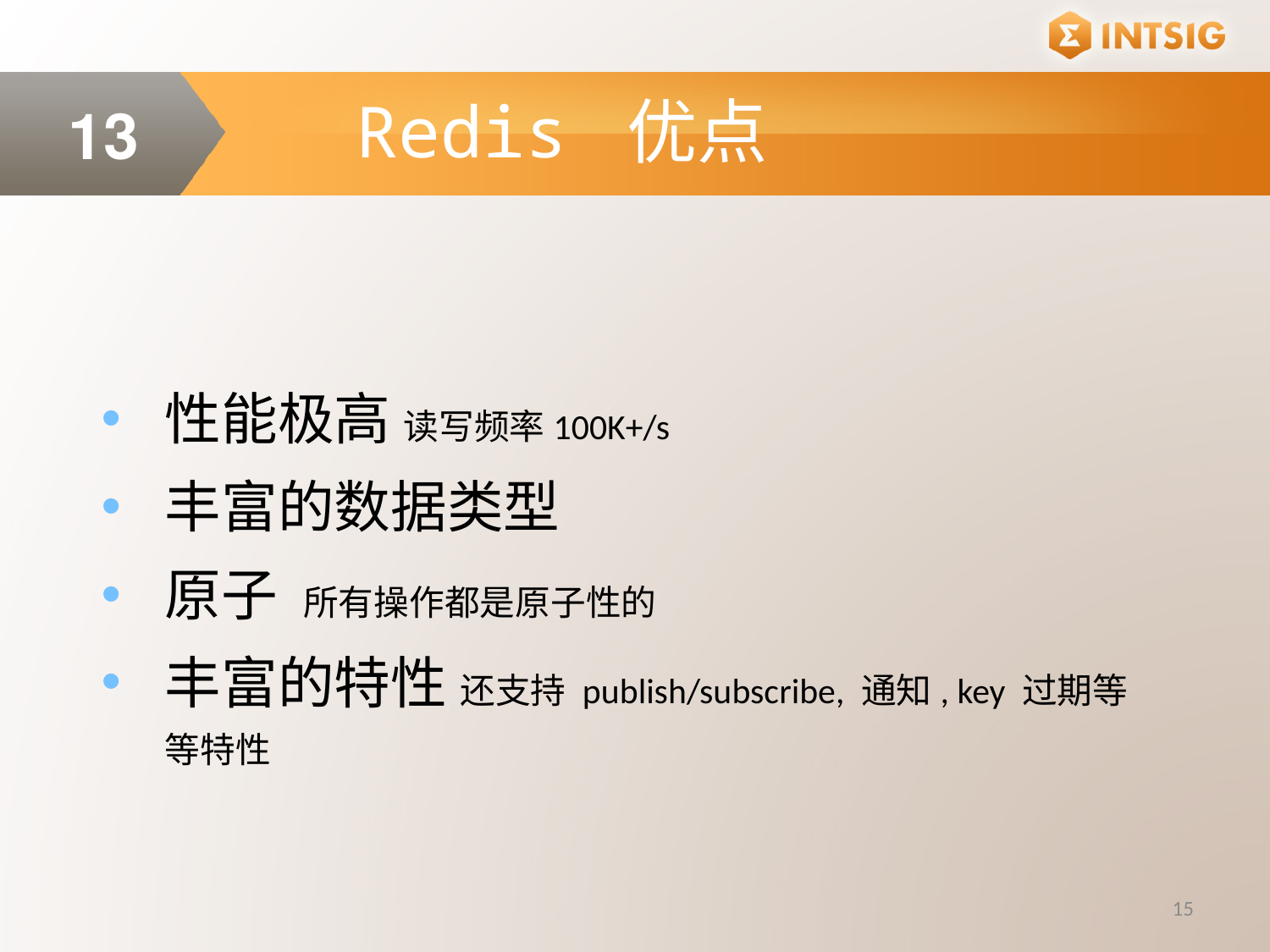

Redis 优点
13
性能极高 读写频率100K+/s
丰富的数据类型
原子  所有操作都是原子性的
丰富的特性 还支持 publish/subscribe, 通知, key 过期等等特性

15